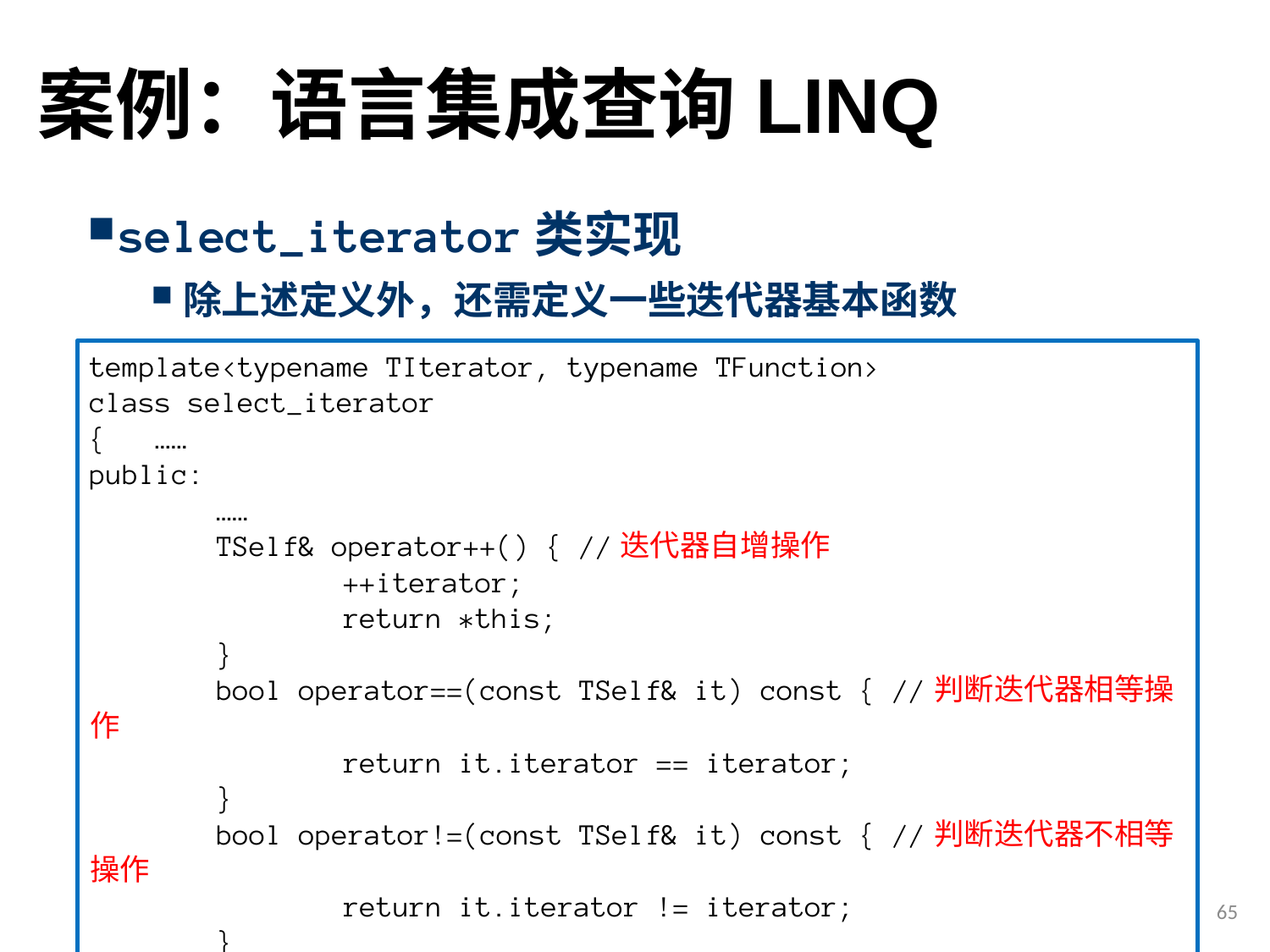

# 案例：语言集成查询LINQ
select_iterator类实现
除上述定义外，还需定义一些迭代器基本函数

template<typename TIterator, typename TFunction>
class select_iterator
{   ……
public:
	……
	TSelf& operator++() { //迭代器自增操作
		++iterator;
		return *this;
	}
	bool operator==(const TSelf& it) const { //判断迭代器相等操作
		return it.iterator == iterator;
	}
	bool operator!=(const TSelf& it) const { //判断迭代器不相等操作
		return it.iterator != iterator;
	}
};
65